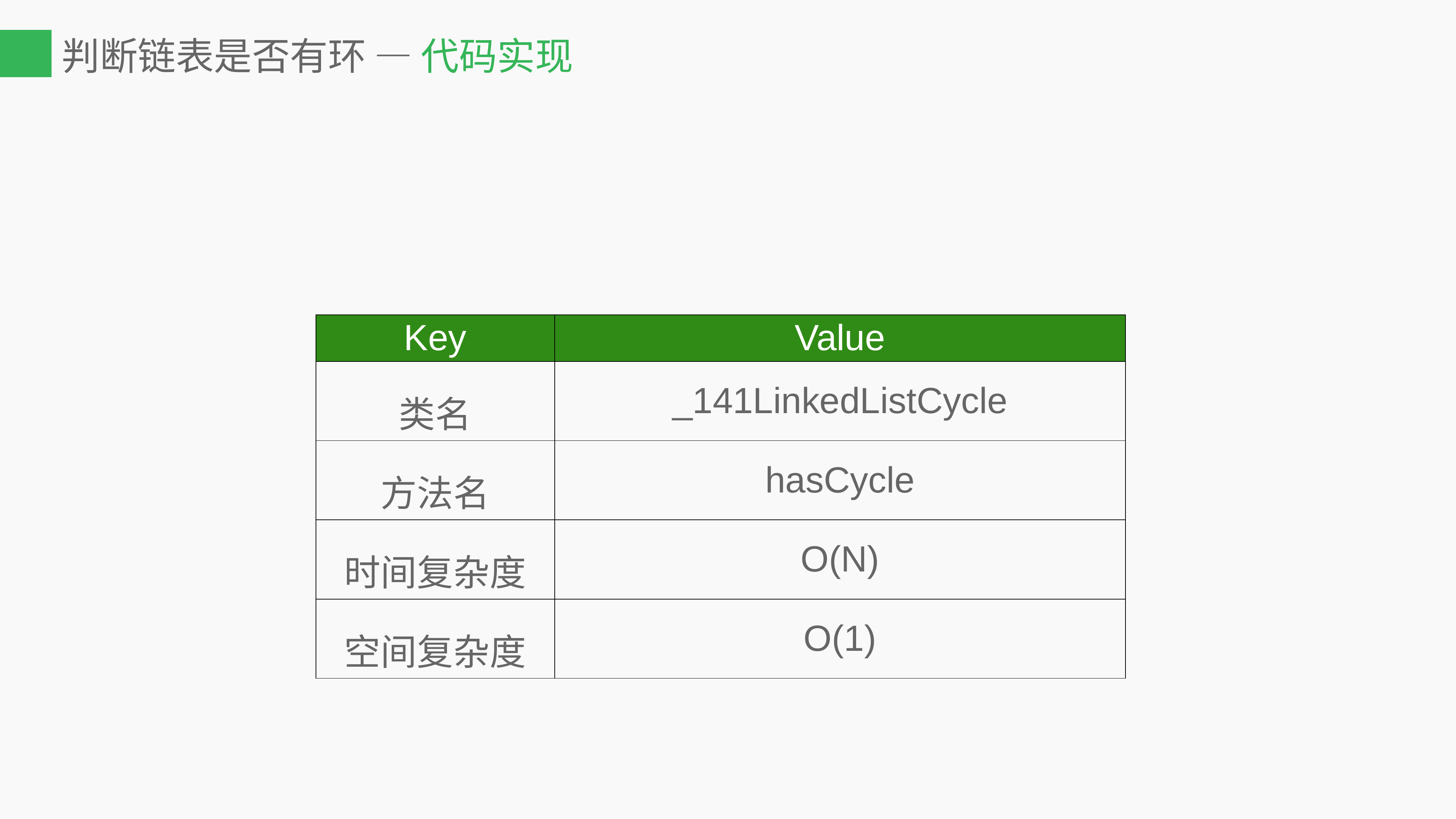

# 判断链表是否有环 — 代码实现
| Key | Value |
| --- | --- |
| 类名 | \_141LinkedListCycle |
| 方法名 | hasCycle |
| 时间复杂度 | O(N) |
| 空间复杂度 | O(1) |